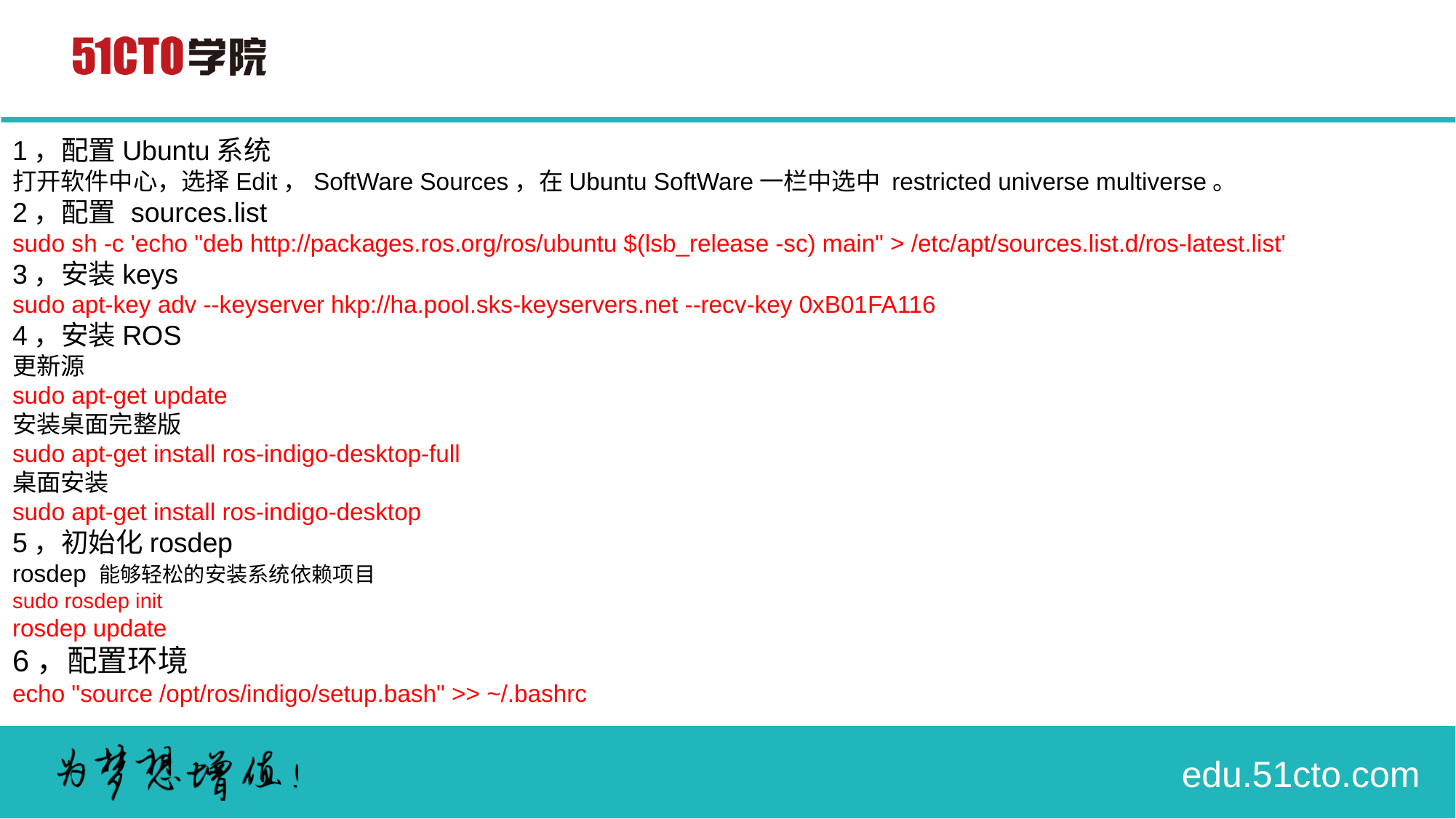

1，配置Ubuntu系统
打开软件中心，选择Edit，SoftWare Sources，在Ubuntu SoftWare一栏中选中 restricted universe multiverse。
2，配置 sources.list
sudo sh -c 'echo "deb http://packages.ros.org/ros/ubuntu $(lsb_release -sc) main" > /etc/apt/sources.list.d/ros-latest.list'
3，安装keys
sudo apt-key adv --keyserver hkp://ha.pool.sks-keyservers.net --recv-key 0xB01FA116
4，安装ROS
更新源
sudo apt-get update
安装桌面完整版
sudo apt-get install ros-indigo-desktop-full
桌面安装
sudo apt-get install ros-indigo-desktop
5，初始化rosdep
rosdep 能够轻松的安装系统依赖项目
sudo rosdep init
rosdep update
6，配置环境
echo "source /opt/ros/indigo/setup.bash" >> ~/.bashrc